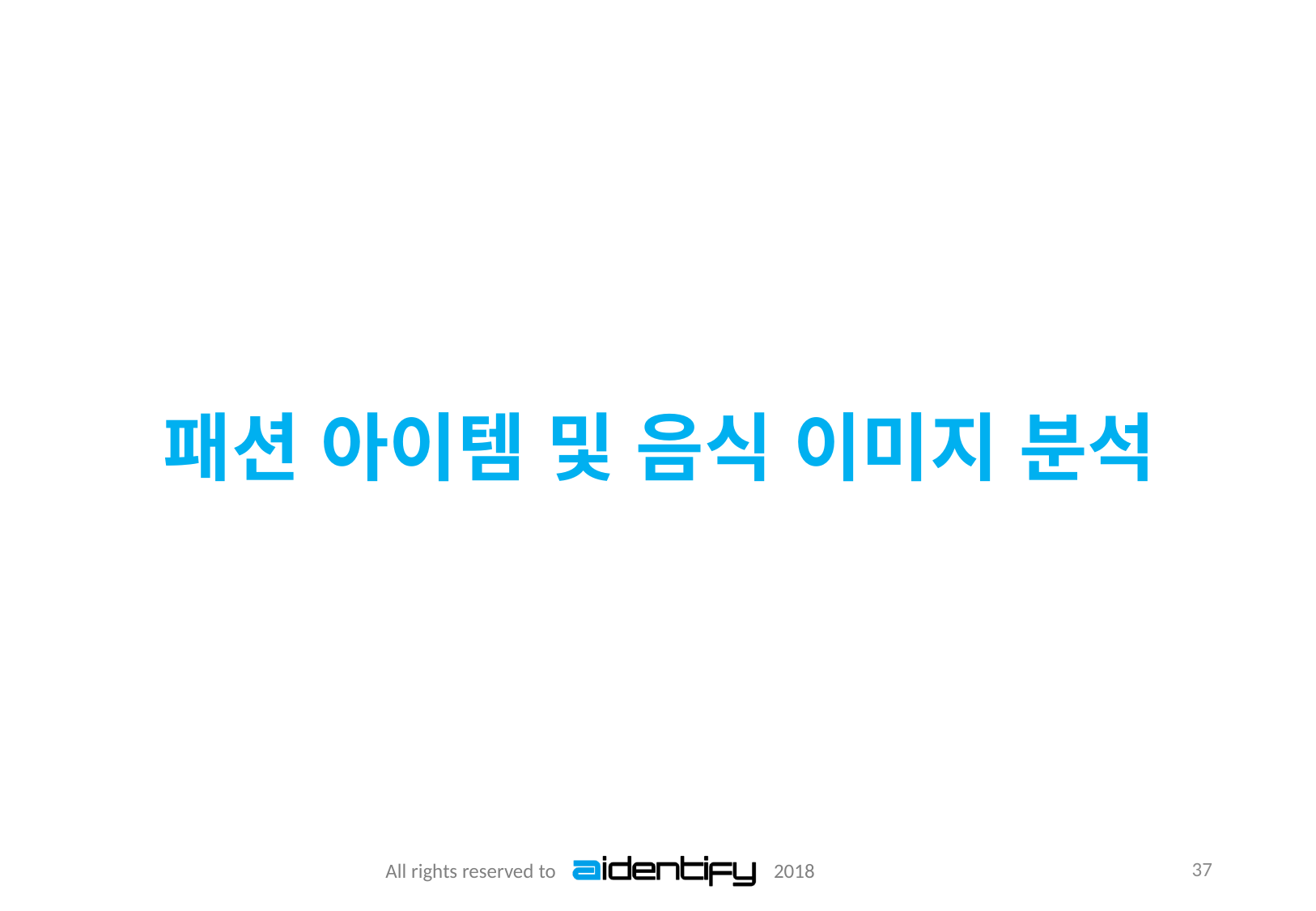

패션 아이템 및 음식 이미지 분석
37